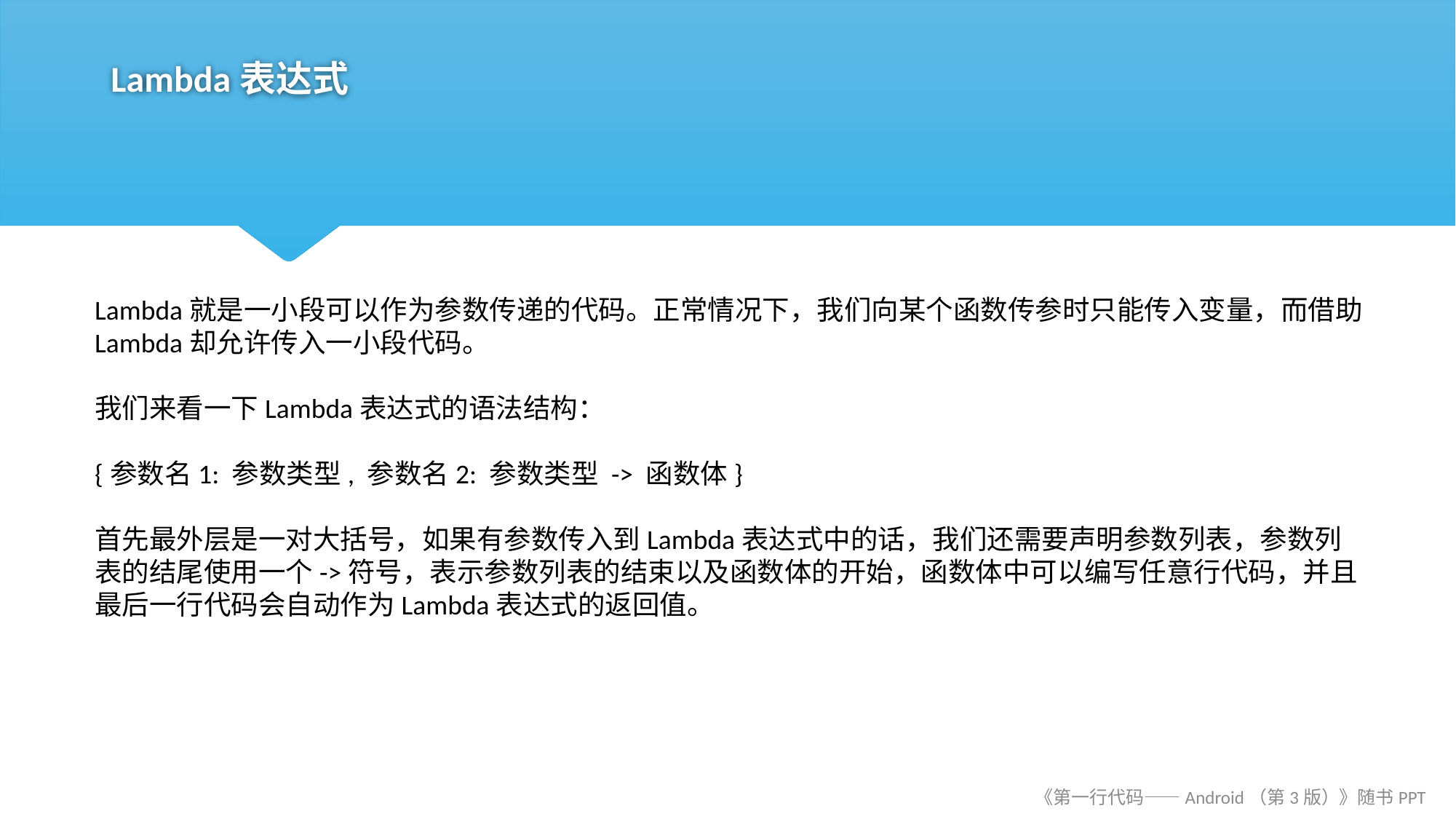

# Lambda表达式
Lambda就是一小段可以作为参数传递的代码。正常情况下，我们向某个函数传参时只能传入变量，而借助Lambda却允许传入一小段代码。

我们来看一下Lambda表达式的语法结构：

{参数名1: 参数类型, 参数名2: 参数类型 -> 函数体}

首先最外层是一对大括号，如果有参数传入到Lambda表达式中的话，我们还需要声明参数列表，参数列表的结尾使用一个->符号，表示参数列表的结束以及函数体的开始，函数体中可以编写任意行代码，并且最后一行代码会自动作为Lambda表达式的返回值。